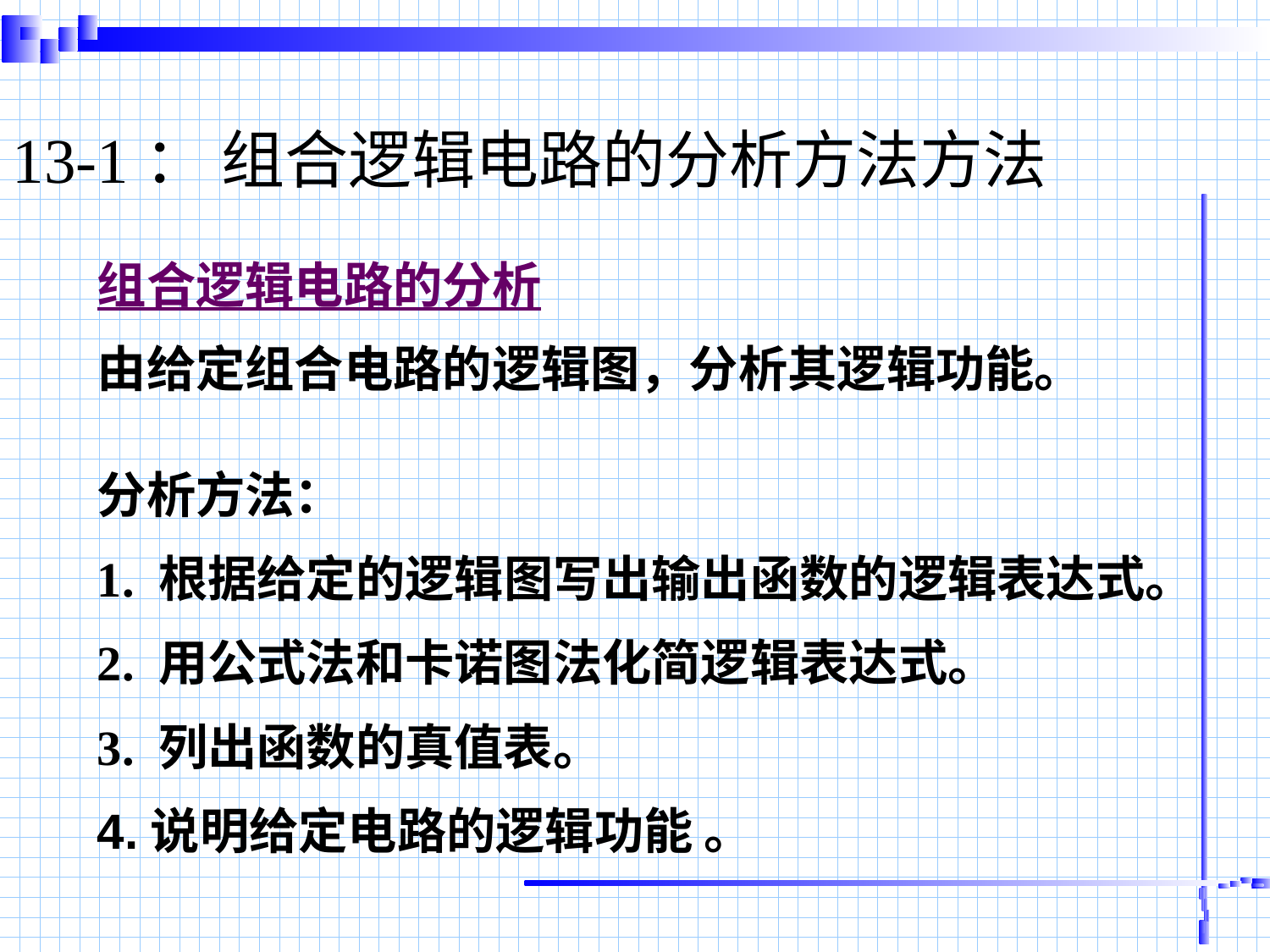

13-1： 组合逻辑电路的分析方法方法
组合逻辑电路的分析
由给定组合电路的逻辑图，分析其逻辑功能。
分析方法：
1. 根据给定的逻辑图写出输出函数的逻辑表达式。
2. 用公式法和卡诺图法化简逻辑表达式。
3. 列出函数的真值表。
4.说明给定电路的逻辑功能 。